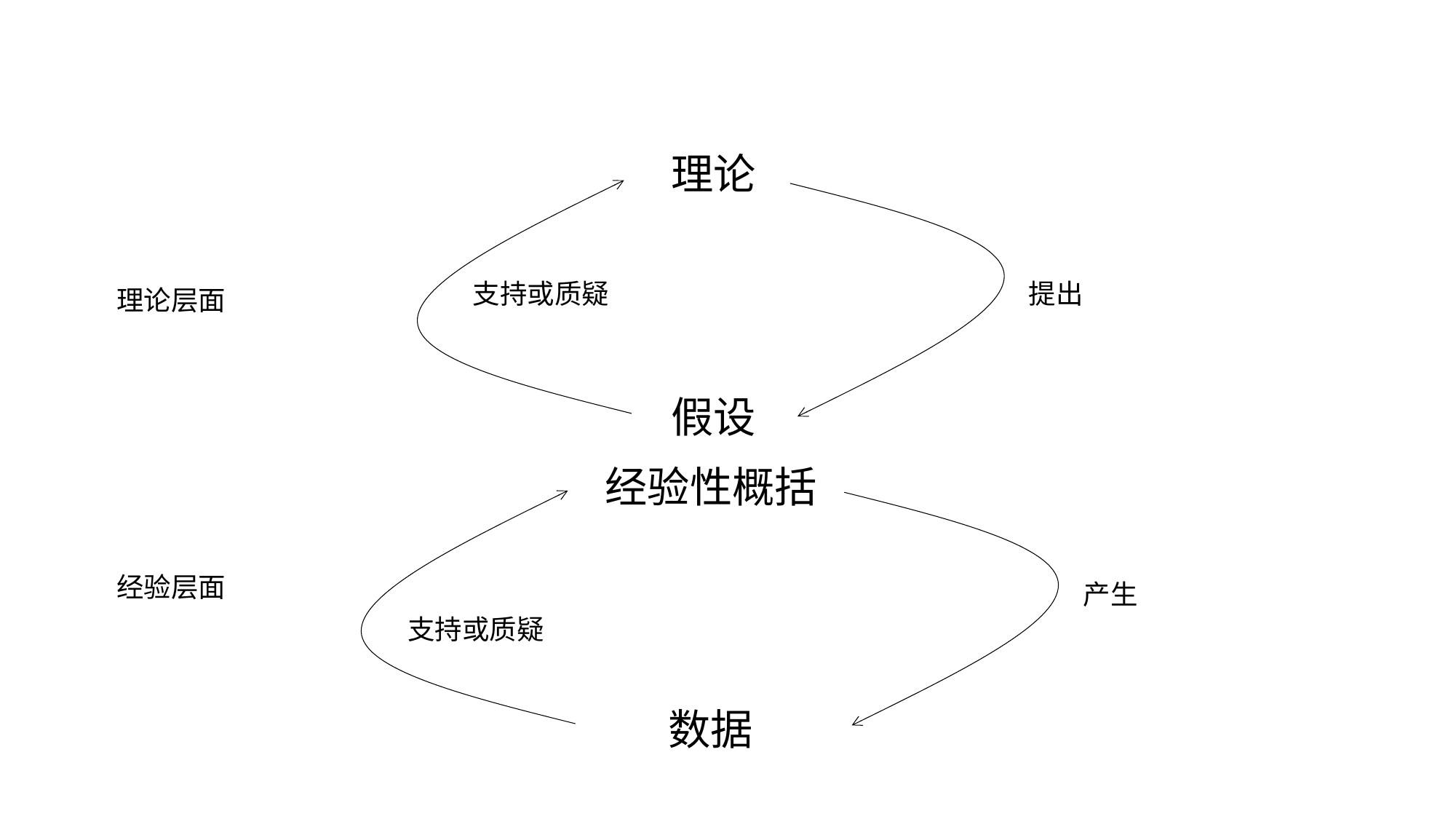

理论

提出
支持或质疑
理论层面
假设
经验性概括

经验层面
产生
支持或质疑
数据